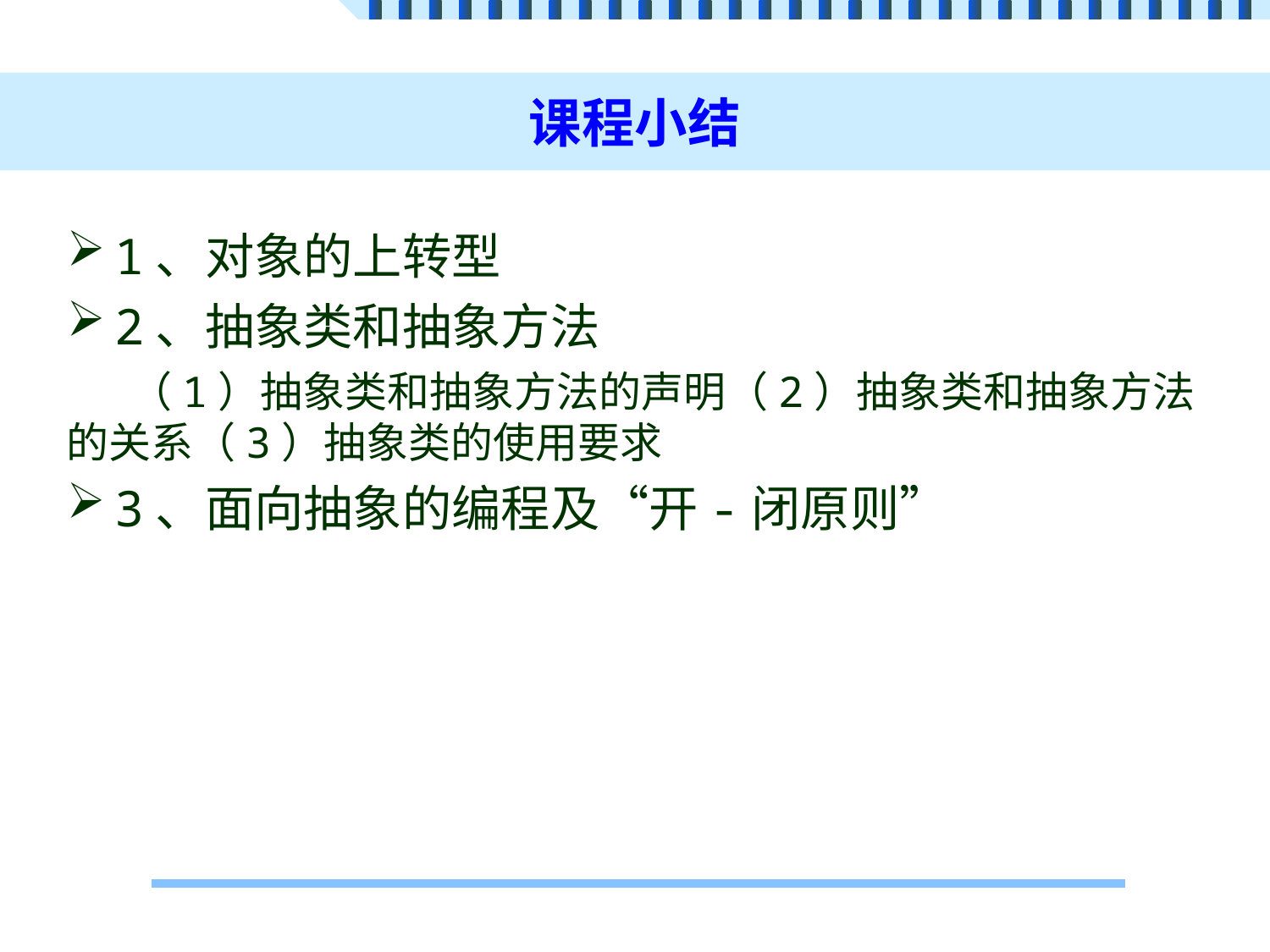

# 课程小结
1、对象的上转型
2、抽象类和抽象方法
（1）抽象类和抽象方法的声明（2）抽象类和抽象方法的关系（3）抽象类的使用要求
3、面向抽象的编程及“开-闭原则”